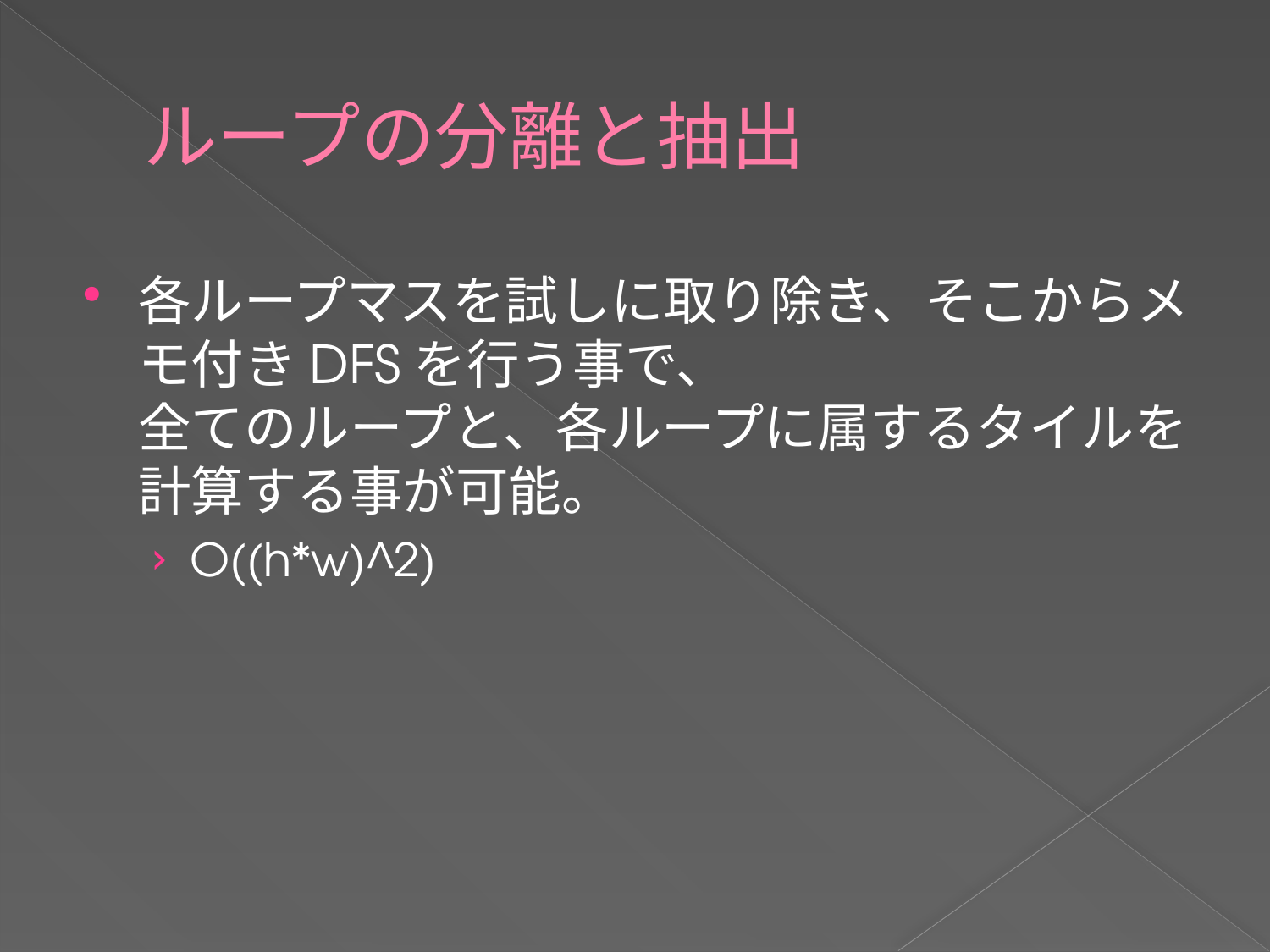

# ループの分離と抽出
各ループマスを試しに取り除き、そこからメモ付きDFSを行う事で、
全てのループと、各ループに属するタイルを計算する事が可能。
O((h*w)^2)